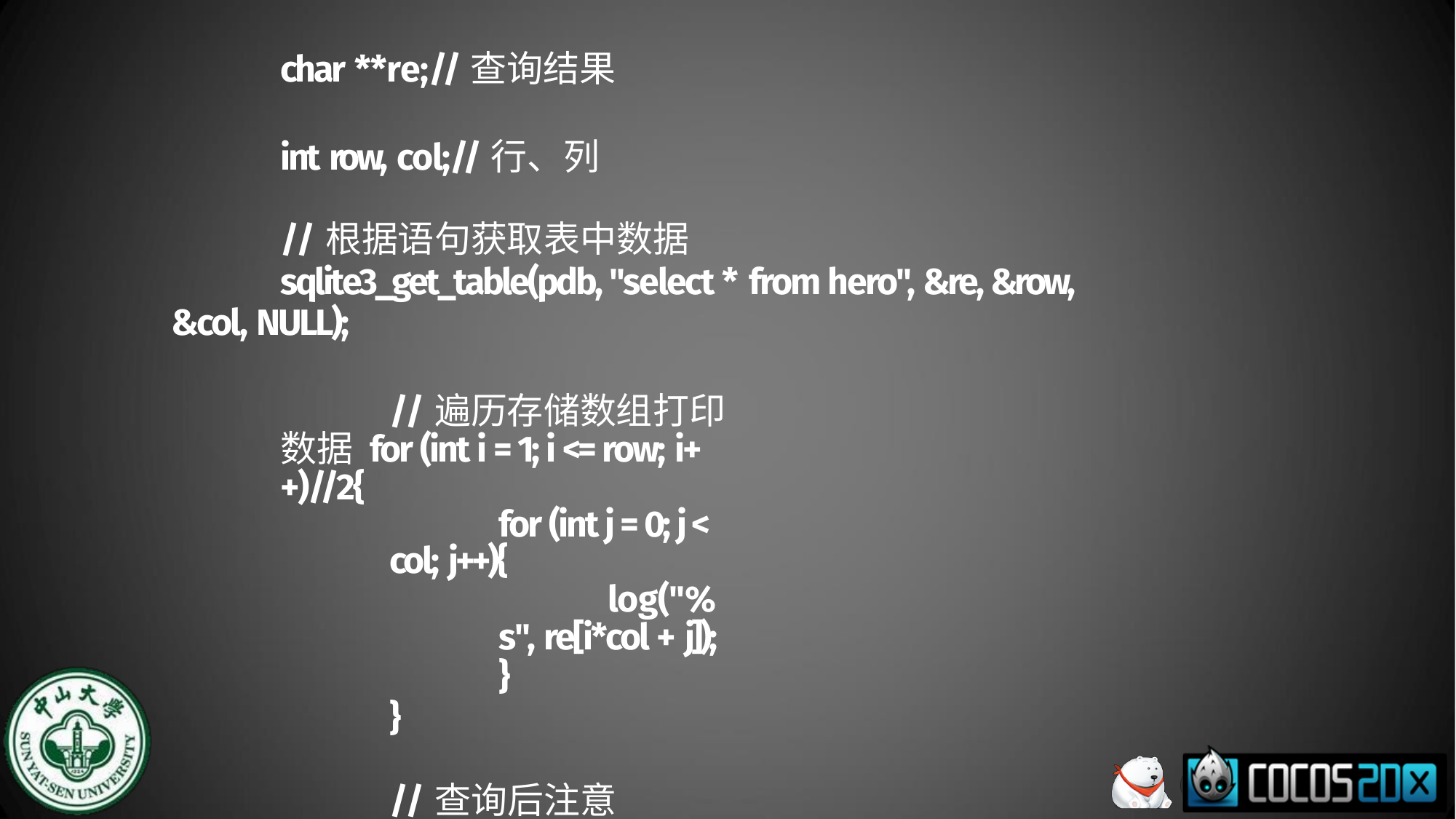

char **re;//查询结果

int row, col;//行、列
//根据语句获取表中数据
sqlite3_get_table(pdb, "select * from hero", &re, &row,  &col, NULL);

//遍历存储数组打印数据 for (int i = 1; i <= row; i++)//2{
for (int j = 0; j < col; j++){
log("%s", re[i*col + j]);
}
}

//查询后注意释放指针  sqlite3_free_table(re);